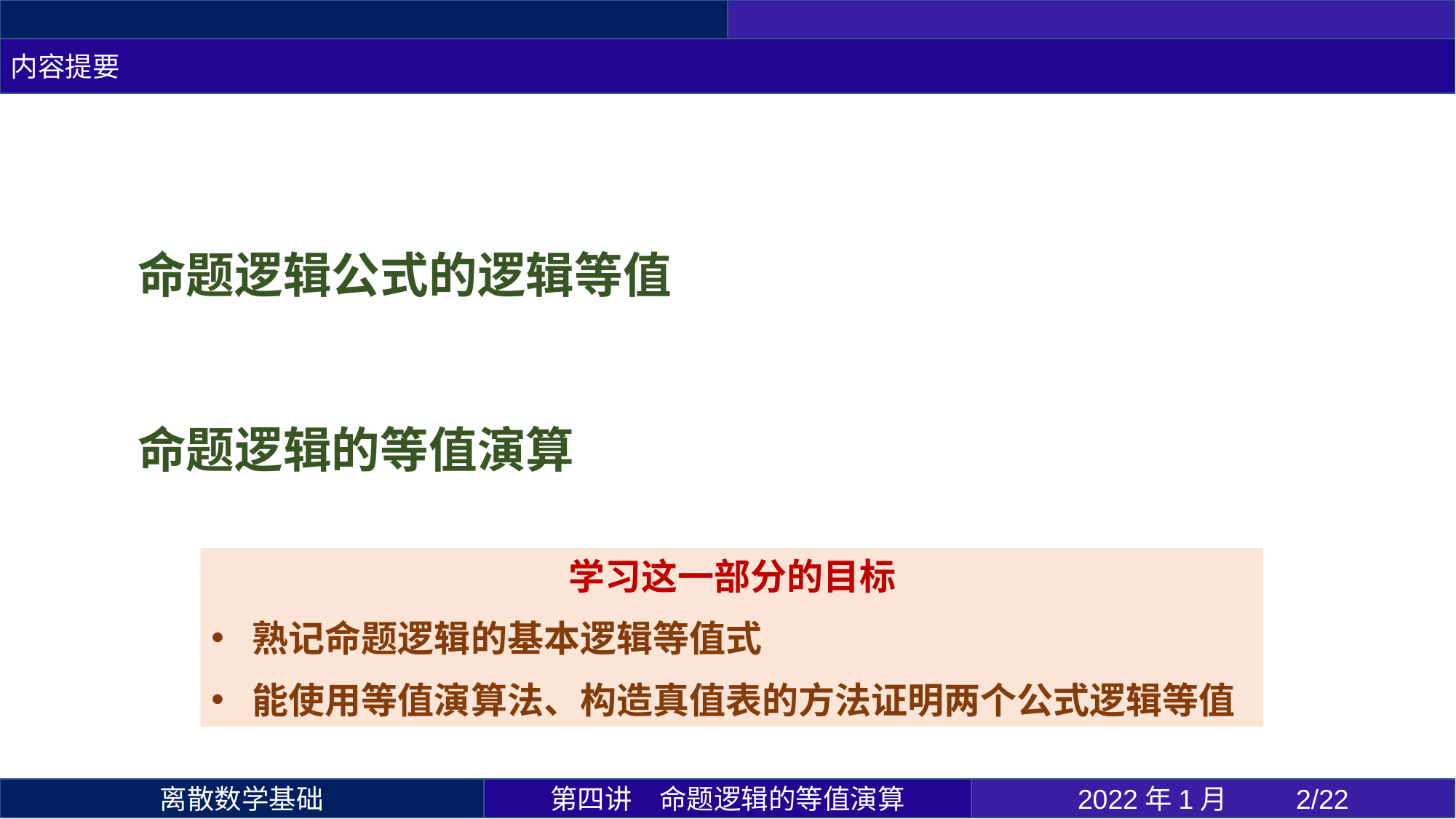

内容提要
命题逻辑公式的逻辑等值命题逻辑的等值演算
学习这一部分的目标
熟记命题逻辑的基本逻辑等值式
能使用等值演算法、构造真值表的方法证明两个公式逻辑等值
第四讲	命题逻辑的等值演算
2022年1月 	2/22
离散数学基础